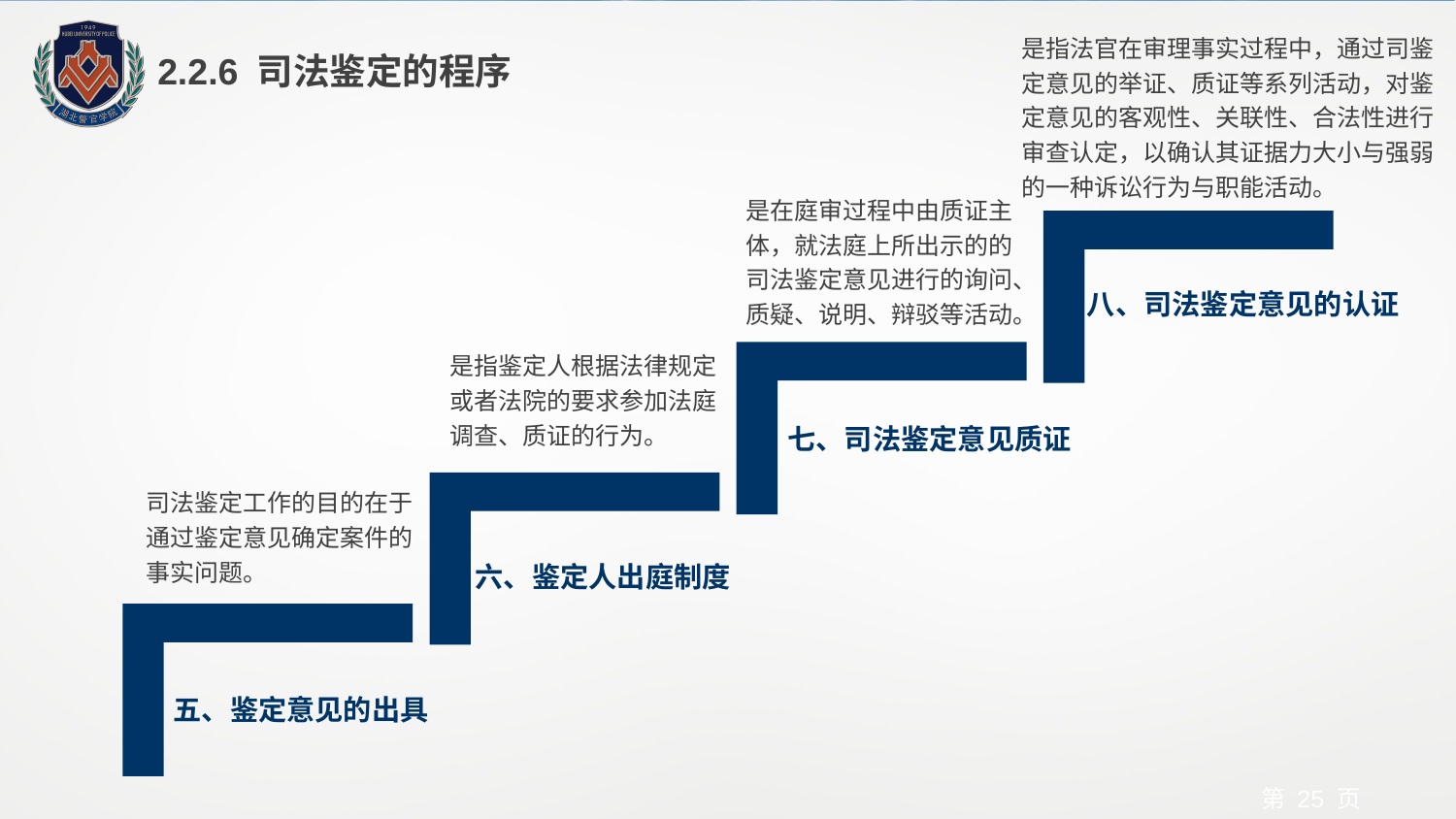

是指法官在审理事实过程中，通过司鉴定意见的举证、质证等系列活动，对鉴定意见的客观性、关联性、合法性进行审查认定，以确认其证据力大小与强弱的一种诉讼行为与职能活动。
2.2.6 司法鉴定的程序
是在庭审过程中由质证主体，就法庭上所出示的的司法鉴定意见进行的询问、质疑、说明、辩驳等活动。

八、司法鉴定意见的认证
是指鉴定人根据法律规定或者法院的要求参加法庭调查、质证的行为。

七、司法鉴定意见质证

六、鉴定人出庭制度
司法鉴定工作的目的在于通过鉴定意见确定案件的事实问题。

五、鉴定意见的出具